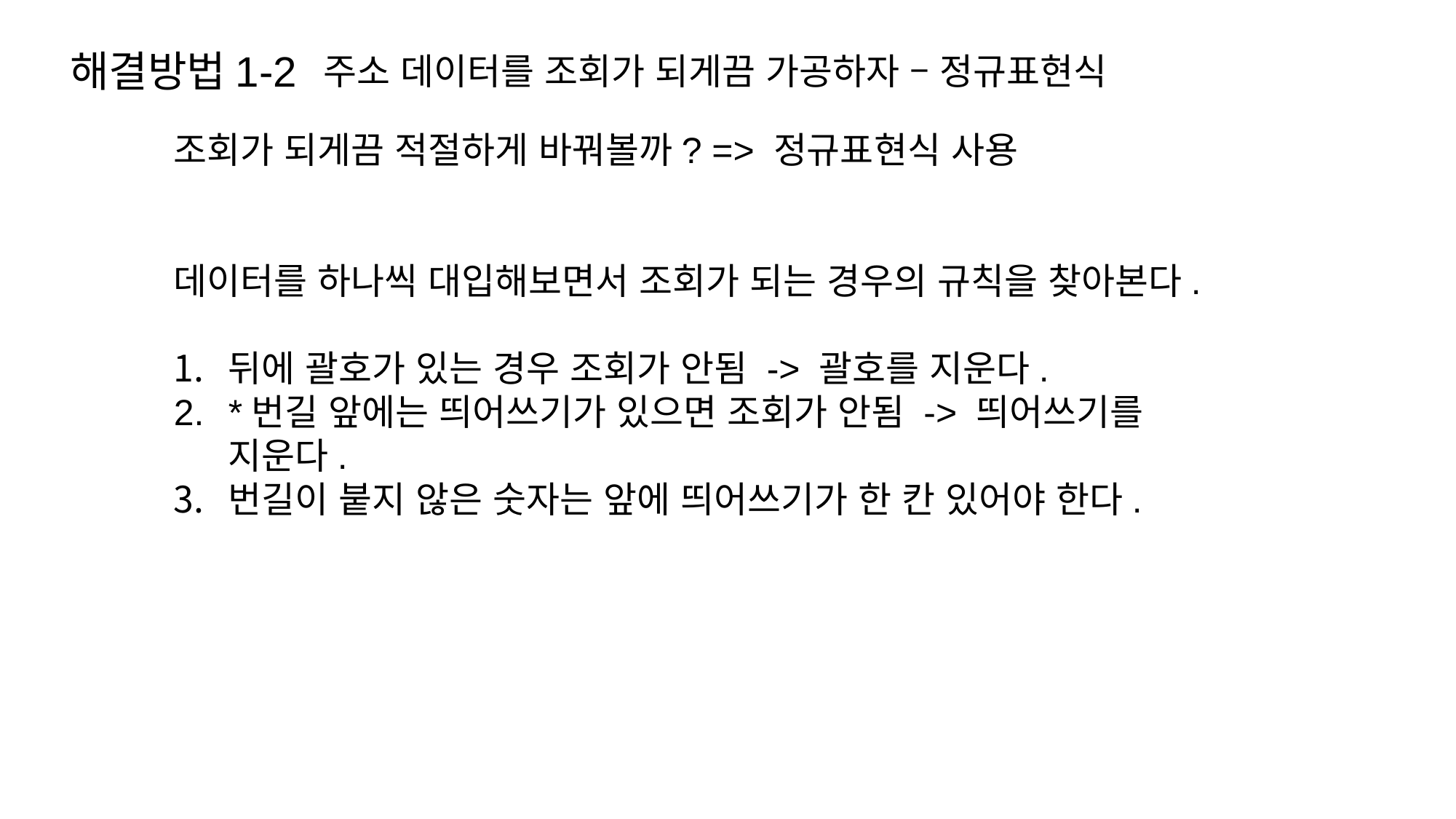

해결방법1-2
주소 데이터를 조회가 되게끔 가공하자 – 정규표현식
조회가 되게끔 적절하게 바꿔볼까? => 정규표현식 사용

데이터를 하나씩 대입해보면서 조회가 되는 경우의 규칙을 찾아본다.

뒤에 괄호가 있는 경우 조회가 안됨 -> 괄호를 지운다.
*번길 앞에는 띄어쓰기가 있으면 조회가 안됨 -> 띄어쓰기를 지운다.
번길이 붙지 않은 숫자는 앞에 띄어쓰기가 한 칸 있어야 한다.